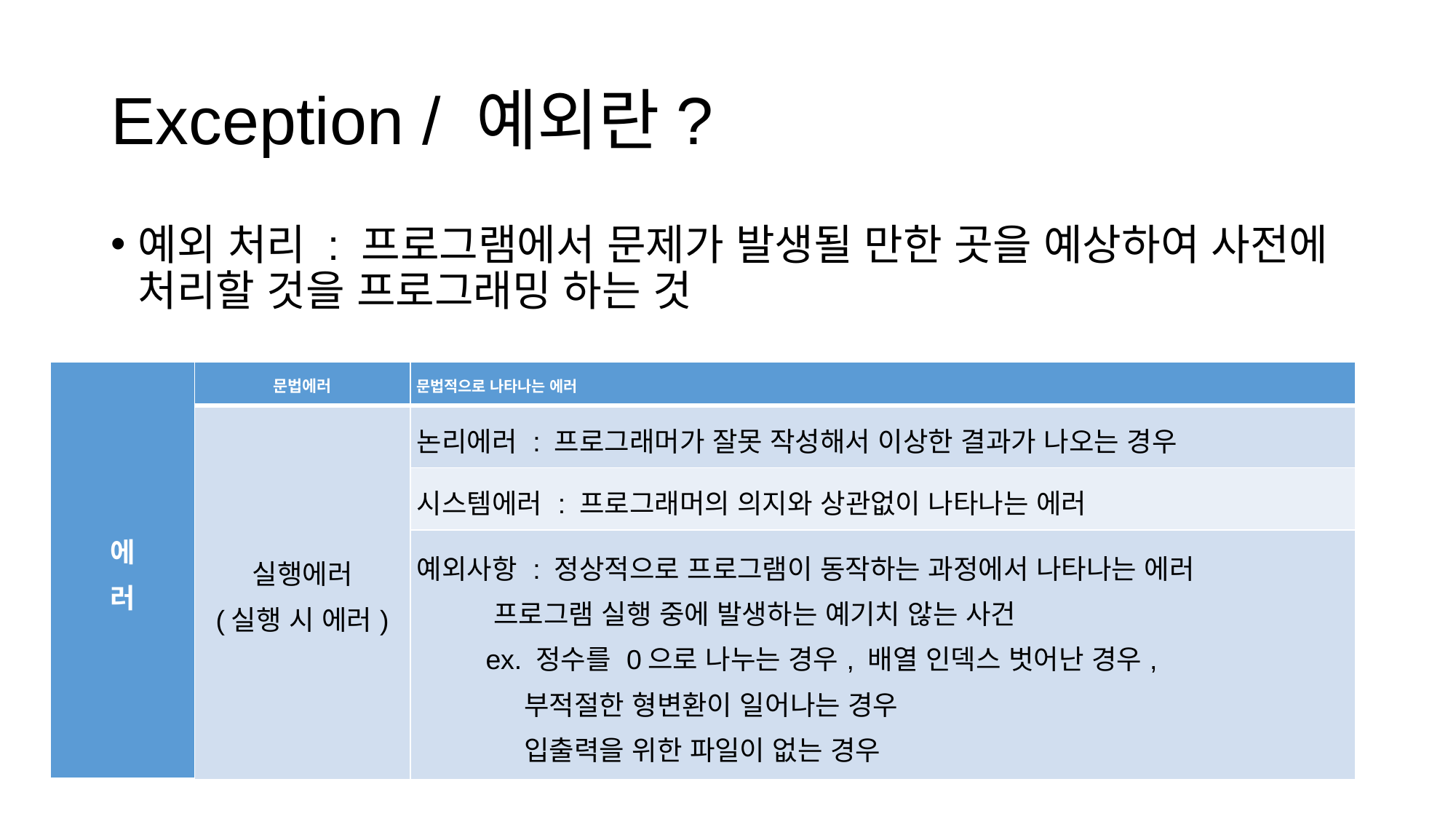

# Exception / 예외란?
예외 처리 : 프로그램에서 문제가 발생될 만한 곳을 예상하여 사전에 처리할 것을 프로그래밍 하는 것

| 에 러 | 문법에러 | 문법적으로 나타나는 에러 |
| --- | --- | --- |
|  | 실행에러 (실행 시 에러) | 논리에러 : 프로그래머가 잘못 작성해서 이상한 결과가 나오는 경우 |
|  |  | 시스템에러 : 프로그래머의 의지와 상관없이 나타나는 에러 |
|  |  | 예외사항 : 정상적으로 프로그램이 동작하는 과정에서 나타나는 에러 프로그램 실행 중에 발생하는 예기치 않는 사건 ex. 정수를 0으로 나누는 경우, 배열 인덱스 벗어난 경우, 부적절한 형변환이 일어나는 경우 입출력을 위한 파일이 없는 경우 |